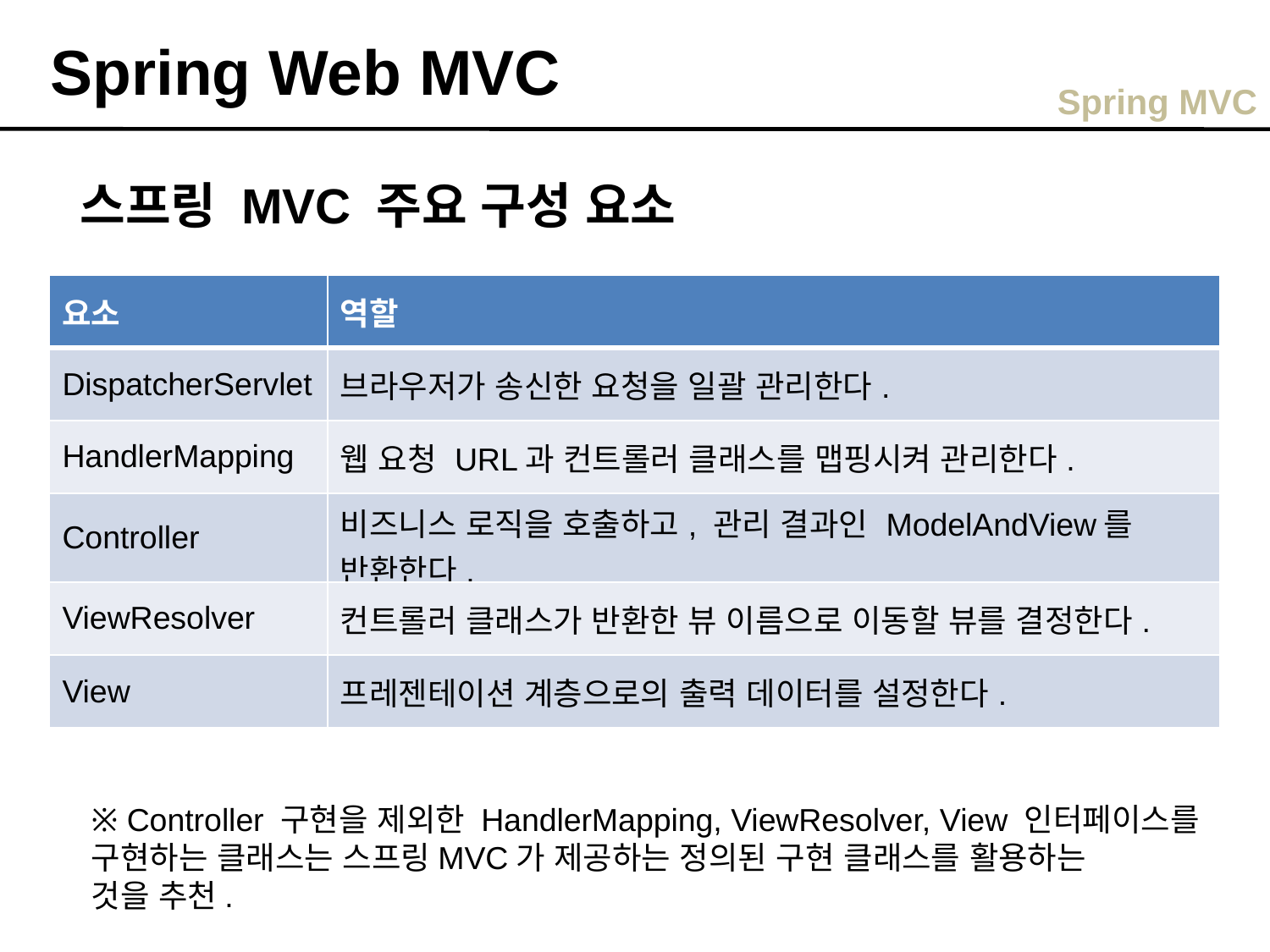

Spring Web MVC
Spring MVC
스프링 MVC 주요 구성 요소
| 요소 | 역할 |
| --- | --- |
| DispatcherServlet | 브라우저가 송신한 요청을 일괄 관리한다. |
| HandlerMapping | 웹 요청 URL과 컨트롤러 클래스를 맵핑시켜 관리한다. |
| Controller | 비즈니스 로직을 호출하고, 관리 결과인 ModelAndView를 반환한다. |
| ViewResolver | 컨트롤러 클래스가 반환한 뷰 이름으로 이동할 뷰를 결정한다. |
| View | 프레젠테이션 계층으로의 출력 데이터를 설정한다. |
※ Controller 구현을 제외한 HandlerMapping, ViewResolver, View 인터페이스를
구현하는 클래스는 스프링MVC가 제공하는 정의된 구현 클래스를 활용하는
것을 추천.